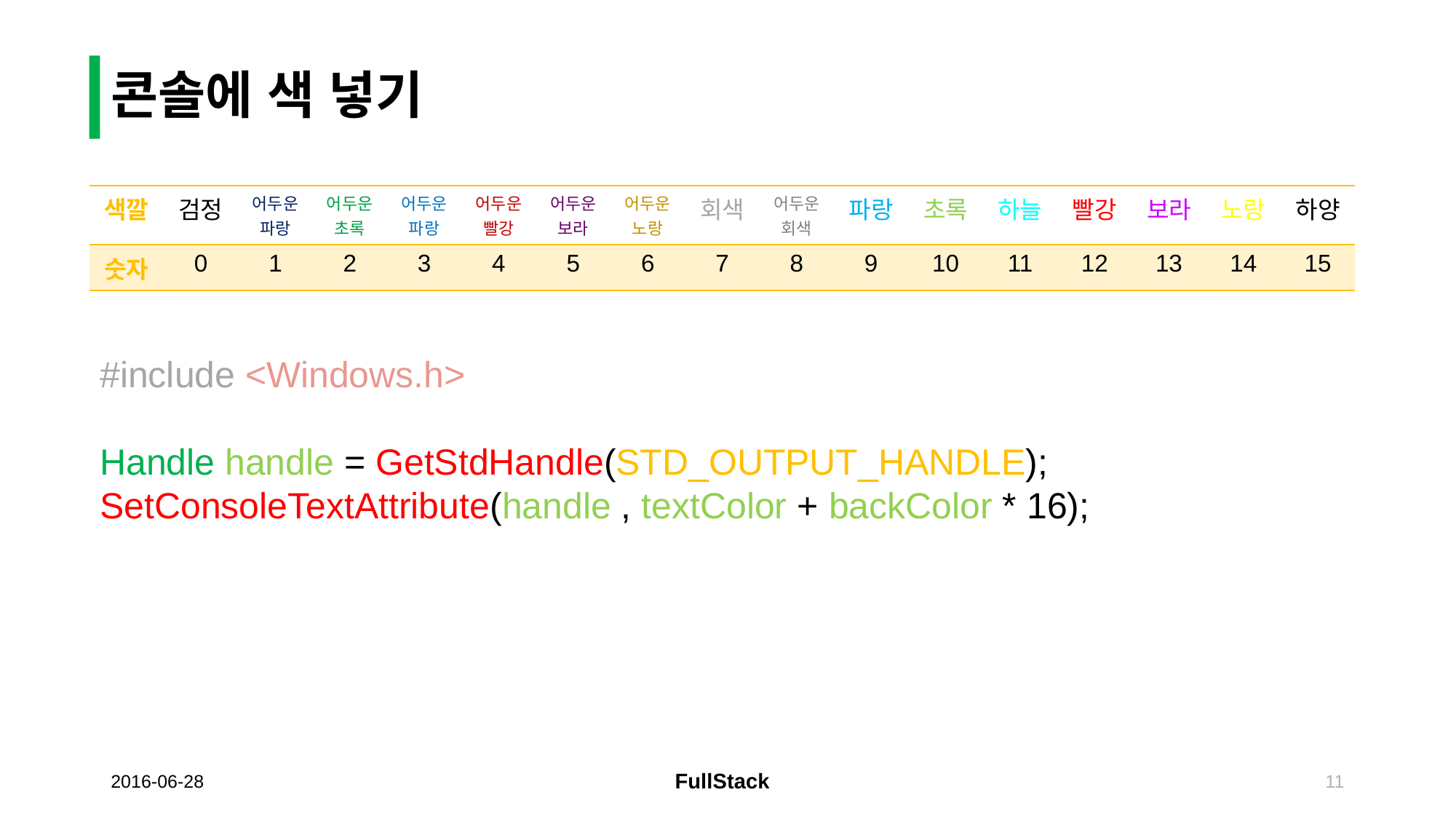

# 콘솔에 색 넣기
| 색깔 | 검정 | 어두운 파랑 | 어두운 초록 | 어두운 파랑 | 어두운 빨강 | 어두운 보라 | 어두운 노랑 | 회색 | 어두운 회색 | 파랑 | 초록 | 하늘 | 빨강 | 보라 | 노랑 | 하양 |
| --- | --- | --- | --- | --- | --- | --- | --- | --- | --- | --- | --- | --- | --- | --- | --- | --- |
| 숫자 | 0 | 1 | 2 | 3 | 4 | 5 | 6 | 7 | 8 | 9 | 10 | 11 | 12 | 13 | 14 | 15 |
#include <Windows.h>

Handle handle = GetStdHandle(STD_OUTPUT_HANDLE);
SetConsoleTextAttribute(handle , textColor + backColor * 16);
2016-06-28
11